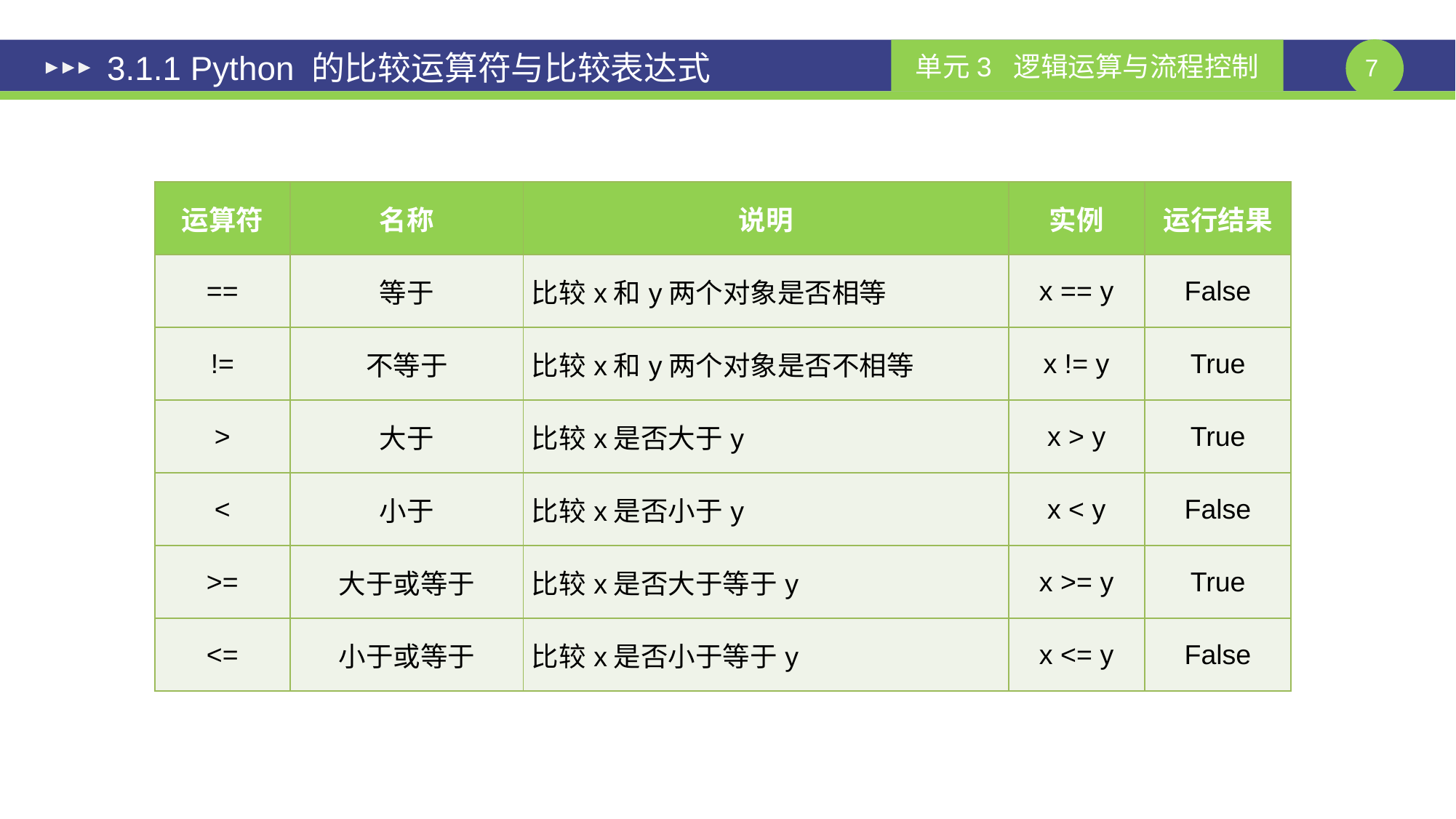

# 3.1.1 Python 的比较运算符与比较表达式
| 运算符 | 名称 | 说明 | 实例 | 运行结果 |
| --- | --- | --- | --- | --- |
| == | 等于 | 比较x和y两个对象是否相等 | x == y | False |
| != | 不等于 | 比较x和y两个对象是否不相等 | x != y | True |
| > | 大于 | 比较x是否大于y | x > y | True |
| < | 小于 | 比较x是否小于y | x < y | False |
| >= | 大于或等于 | 比较x是否大于等于y | x >= y | True |
| <= | 小于或等于 | 比较x是否小于等于y | x <= y | False |